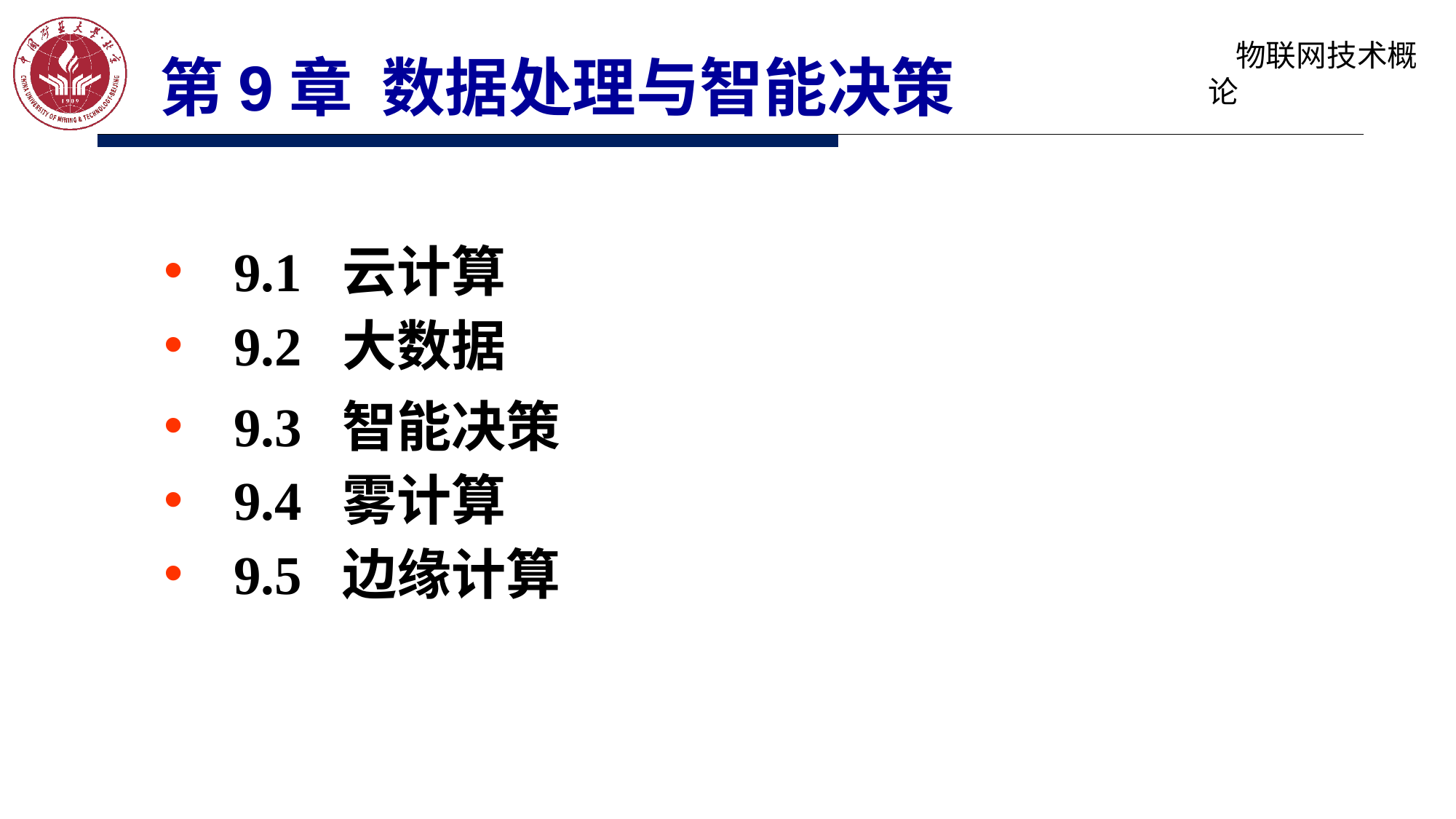

第9章  数据处理与智能决策
 9.1  云计算
 9.2  大数据
 9.3  智能决策
 9.4  雾计算
 9.5  边缘计算
3